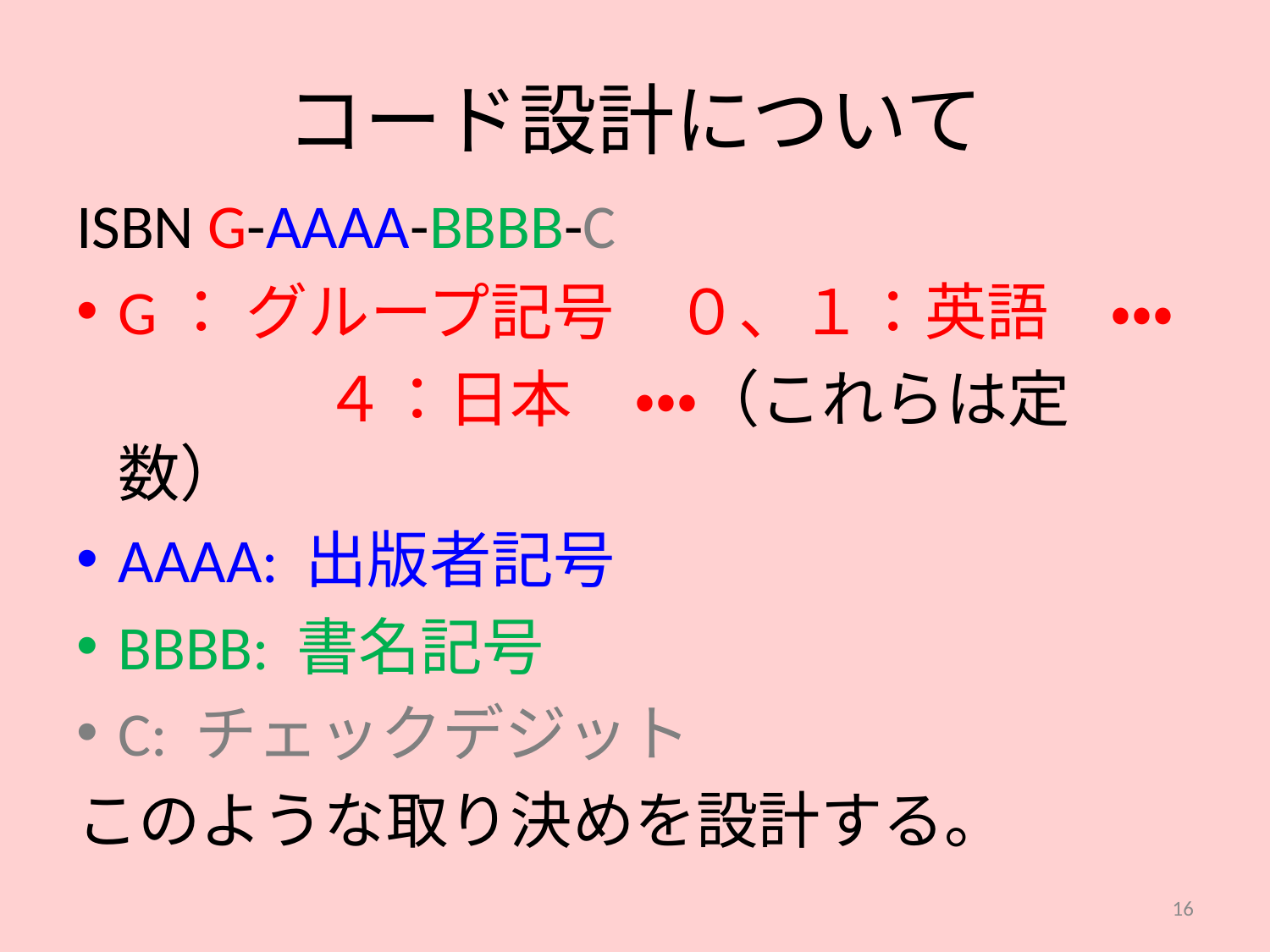

# コード設計について
ISBN G-AAAA-BBBB-C
G： グループ記号　０、１：英語　・・・
　　　　４：日本　・・・（これらは定数）
AAAA: 出版者記号
BBBB: 書名記号
C: チェックデジット
このような取り決めを設計する。

16